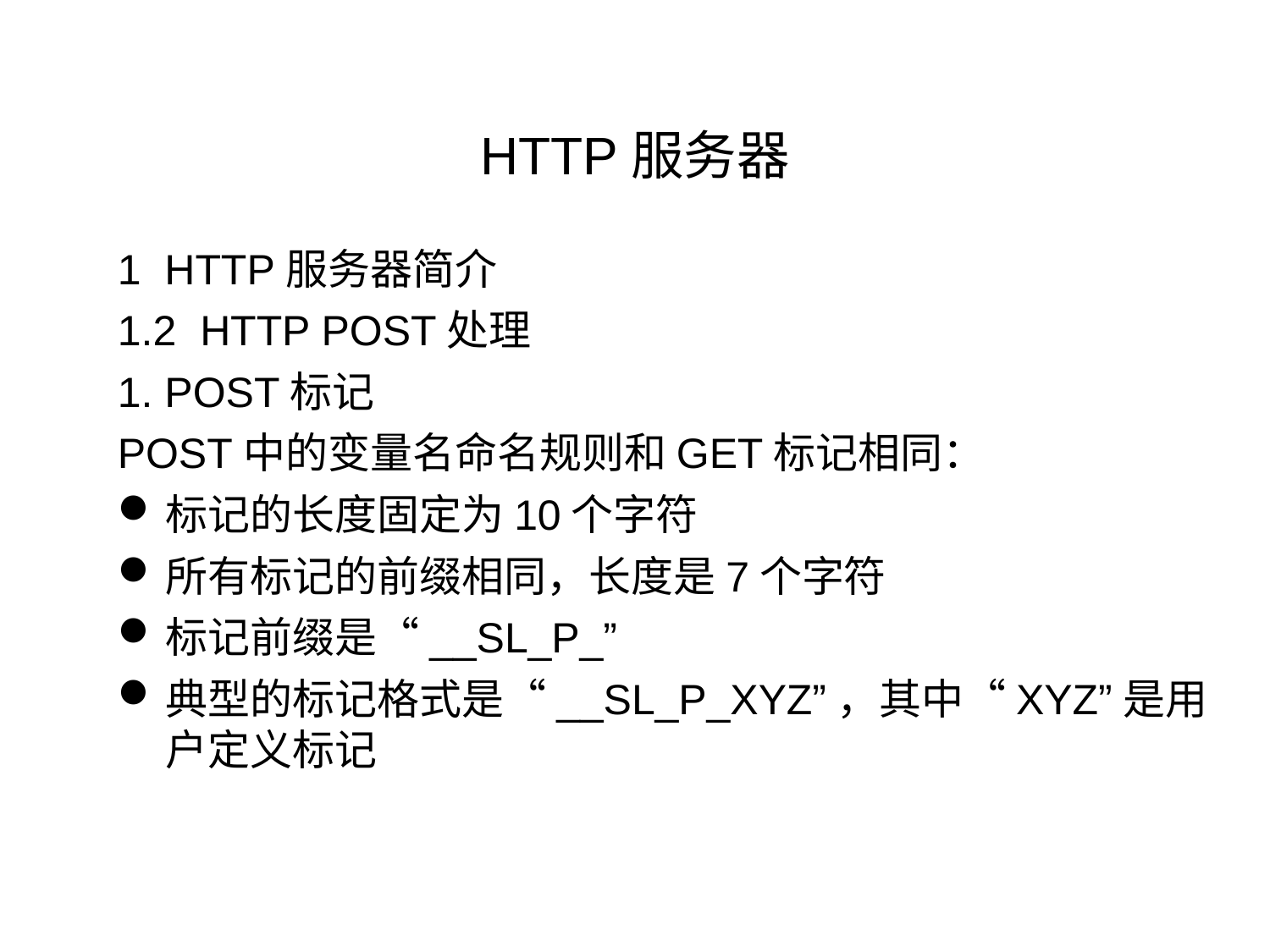

HTTP服务器
1  HTTP服务器简介
1.2  HTTP POST处理
1. POST标记
POST中的变量名命名规则和GET标记相同：
标记的长度固定为10个字符
所有标记的前缀相同，长度是7个字符
标记前缀是“__SL_P_”
典型的标记格式是“__SL_P_XYZ”，其中“XYZ”是用户定义标记